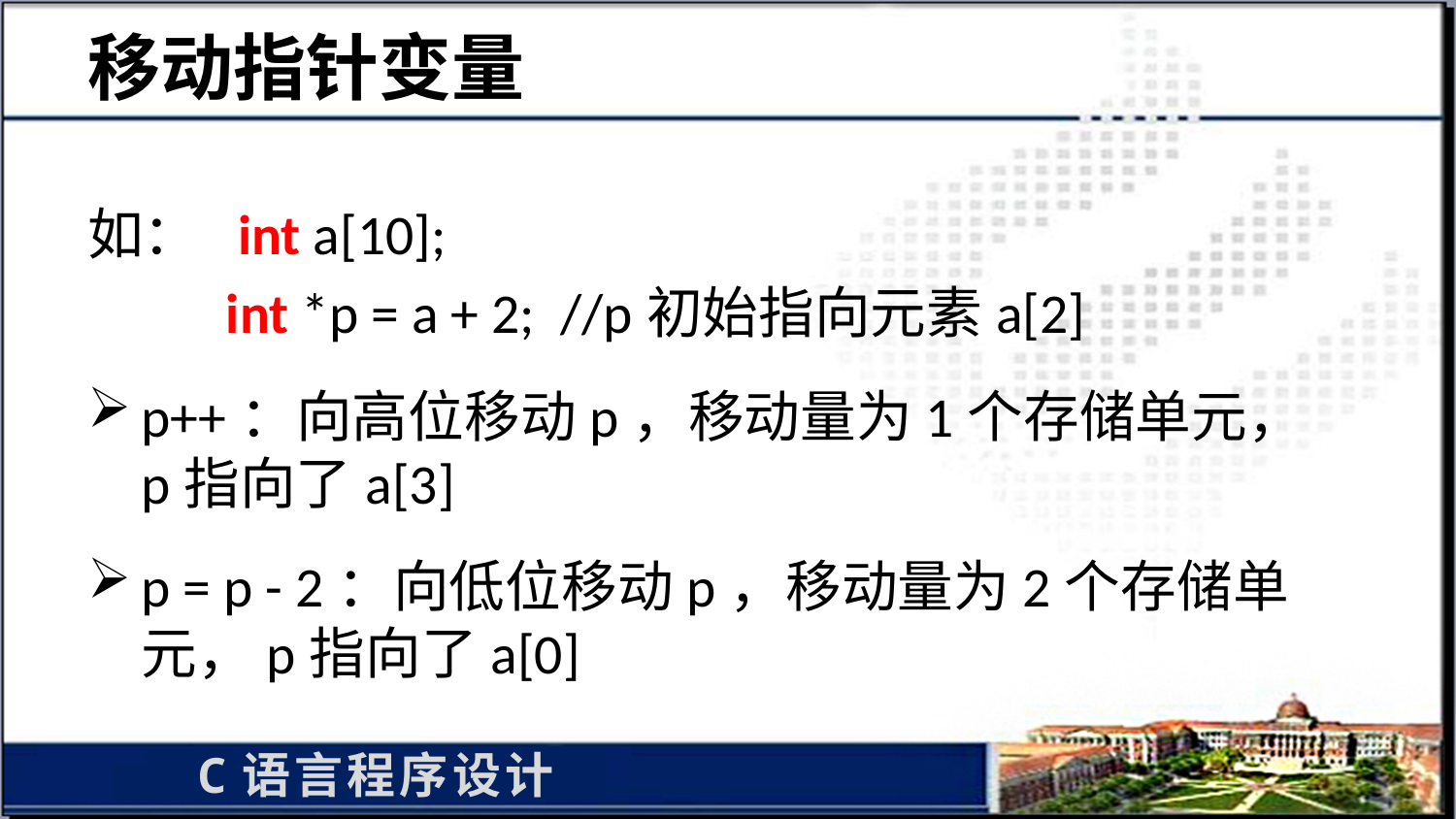

# 移动指针变量
如：  int a[10];
           int *p = a + 2;  //p初始指向元素a[2]
p++：向高位移动p，移动量为1个存储单元，p指向了a[3]
p = p - 2：向低位移动p，移动量为2个存储单元，p指向了a[0]